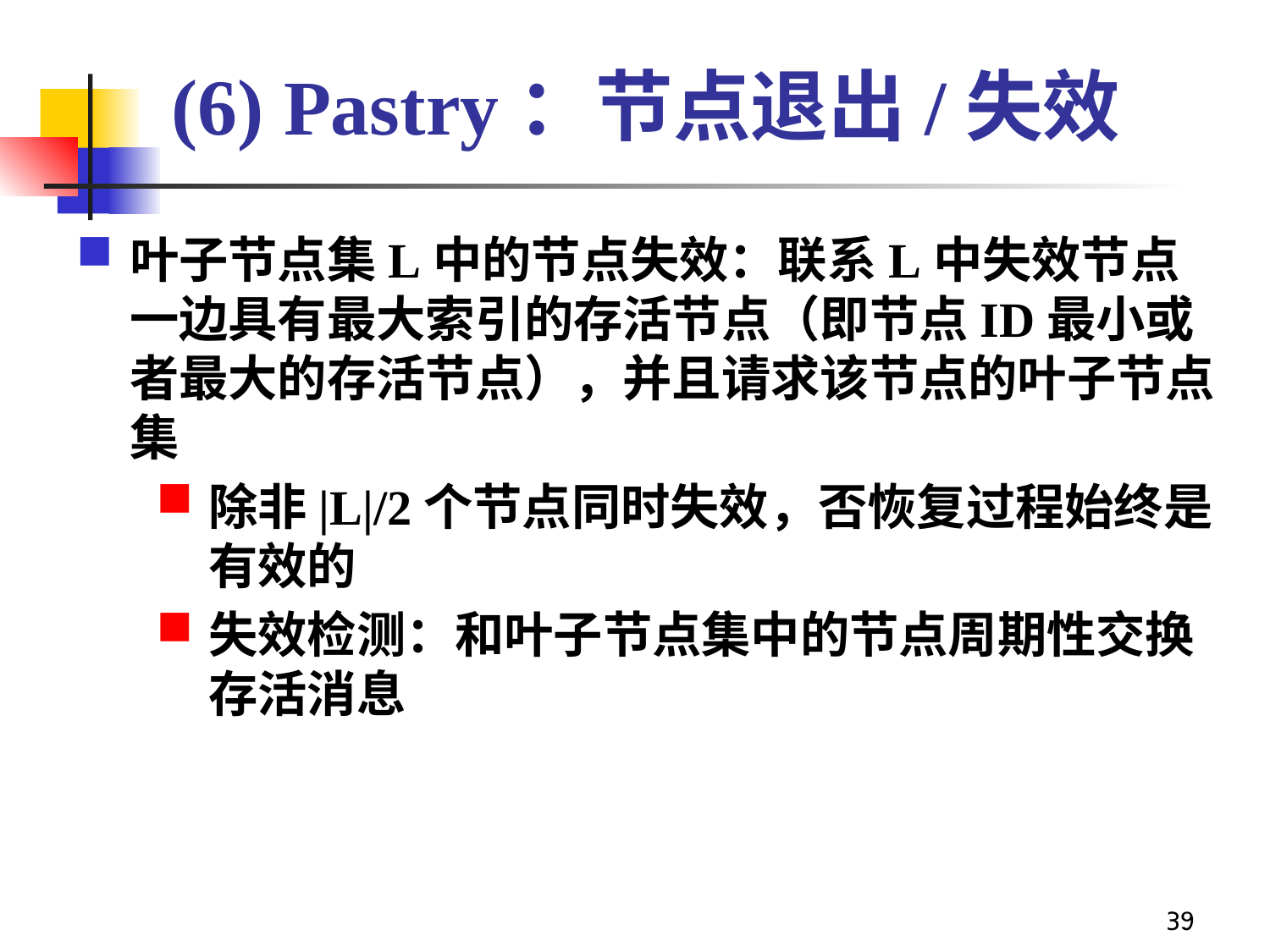

# (6) Pastry：节点退出/失效
叶子节点集L中的节点失效：联系L中失效节点一边具有最大索引的存活节点（即节点ID最小或者最大的存活节点），并且请求该节点的叶子节点集
除非|L|/2个节点同时失效，否恢复过程始终是有效的
失效检测：和叶子节点集中的节点周期性交换存活消息
39